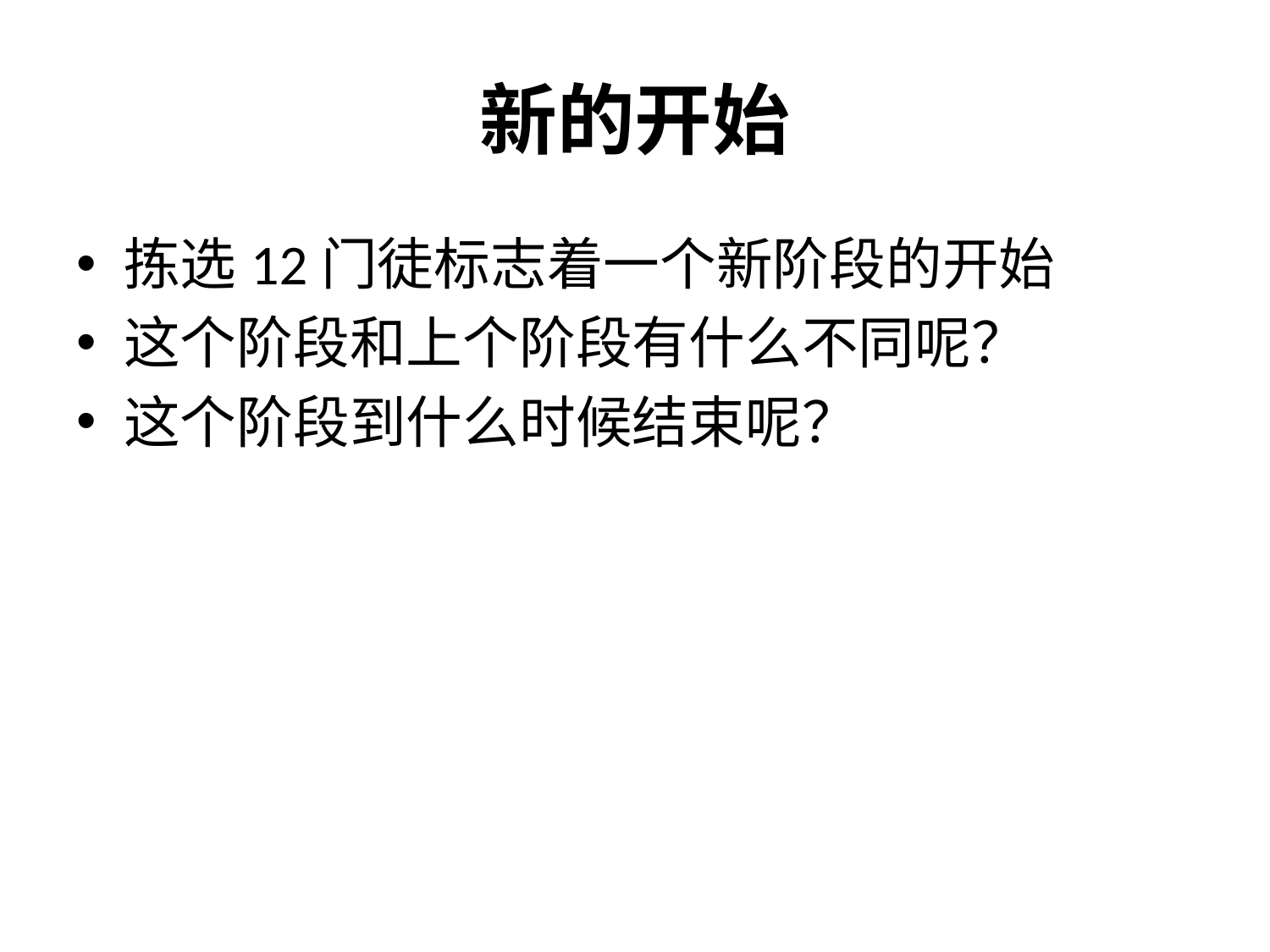

# 新的开始
拣选12门徒标志着一个新阶段的开始
这个阶段和上个阶段有什么不同呢？
这个阶段到什么时候结束呢？